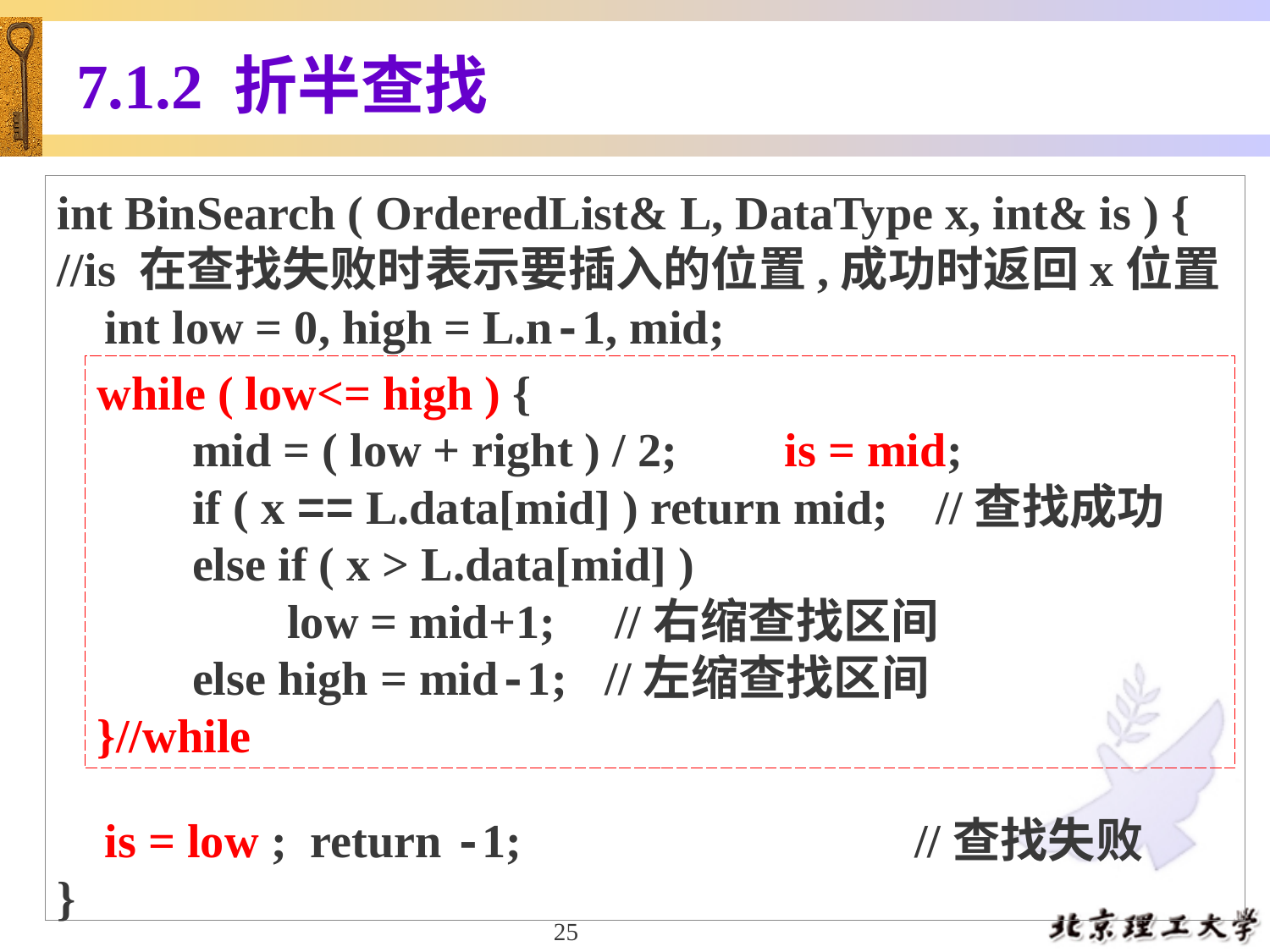

# 7.1.2 折半查找
int BinSearch ( OrderedList& L, DataType x, int& is ) {
//is 在查找失败时表示要插入的位置,成功时返回x位置
    int low = 0, high = L.n-1, mid;

    is = low ;  return -1;			    //查找失败
}
while ( low<= high ) {
        mid = ( low + right ) / 2;         is = mid;
        if ( x == L.data[mid] ) return mid;    //查找成功
        else if ( x > L.data[mid] )
                low = mid+1;     //右缩查找区间
        else high = mid-1;	//左缩查找区间
}//while
25